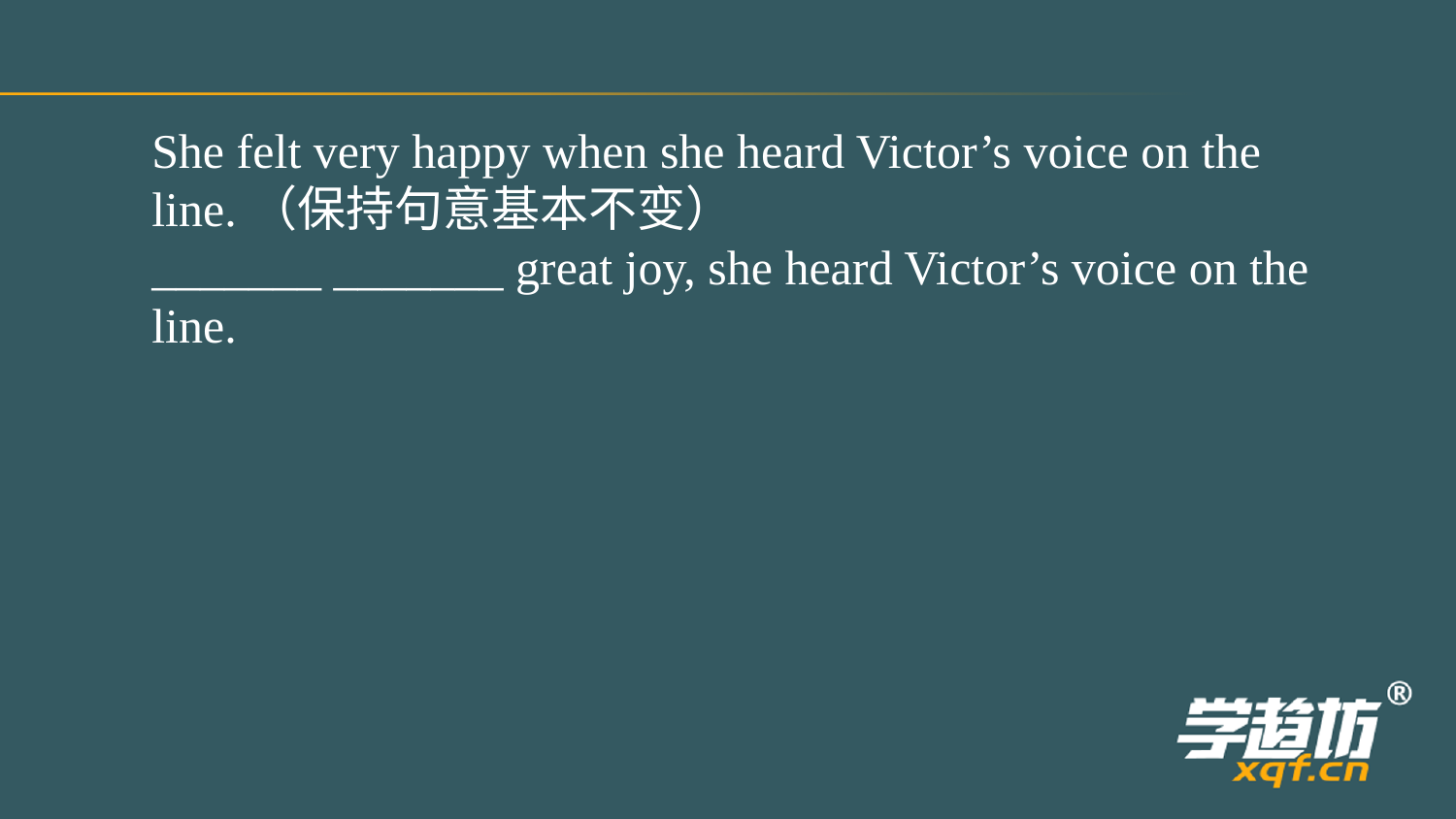

She felt very happy when she heard Victor’s voice on the
line.（保持句意基本不变）
_______ _______ great joy, she heard Victor’s voice on the
line.